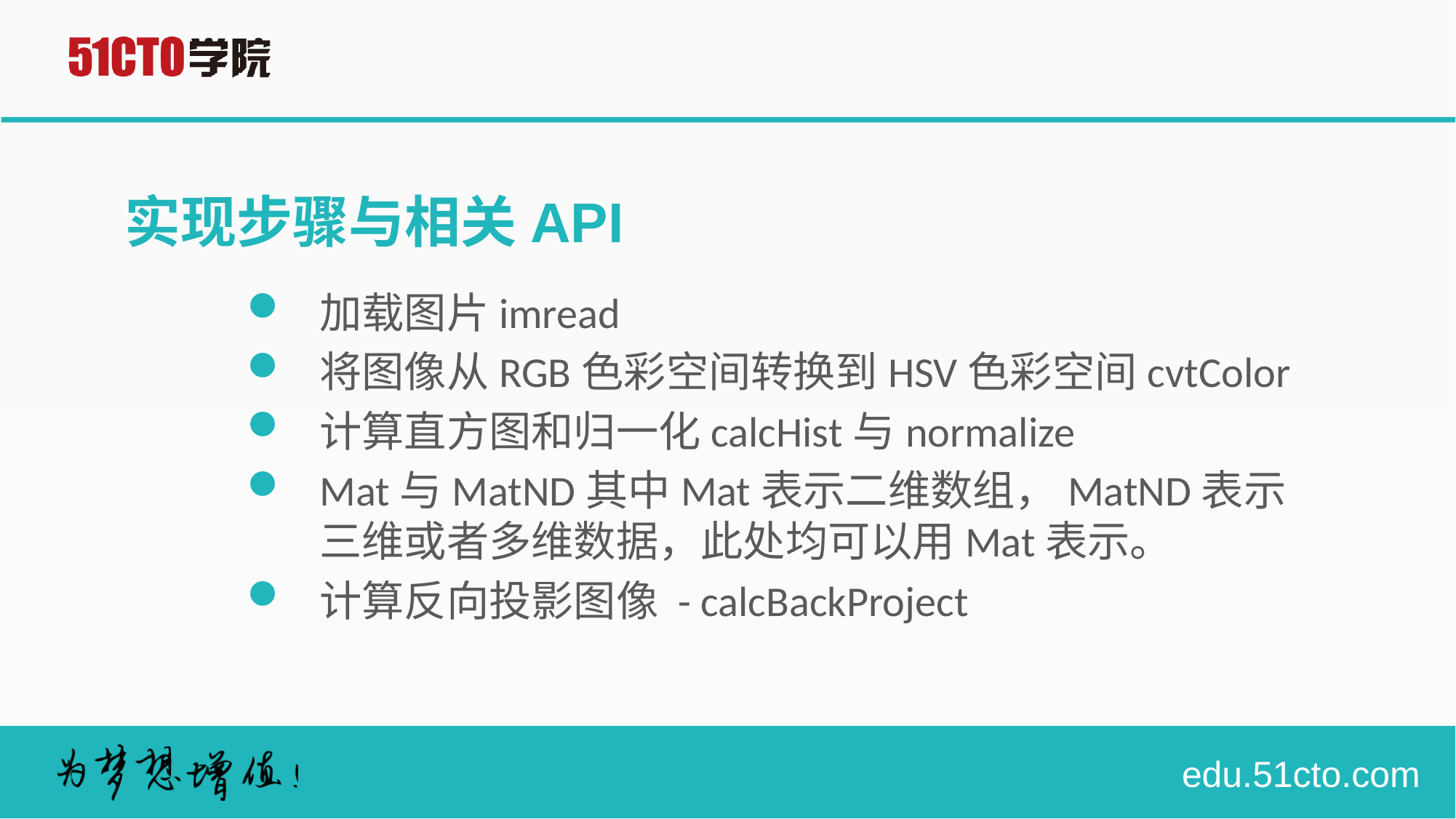

# 实现步骤与相关API
加载图片imread
将图像从RGB色彩空间转换到HSV色彩空间cvtColor
计算直方图和归一化calcHist与normalize
Mat与MatND其中Mat表示二维数组，MatND表示三维或者多维数据，此处均可以用Mat表示。
计算反向投影图像 - calcBackProject